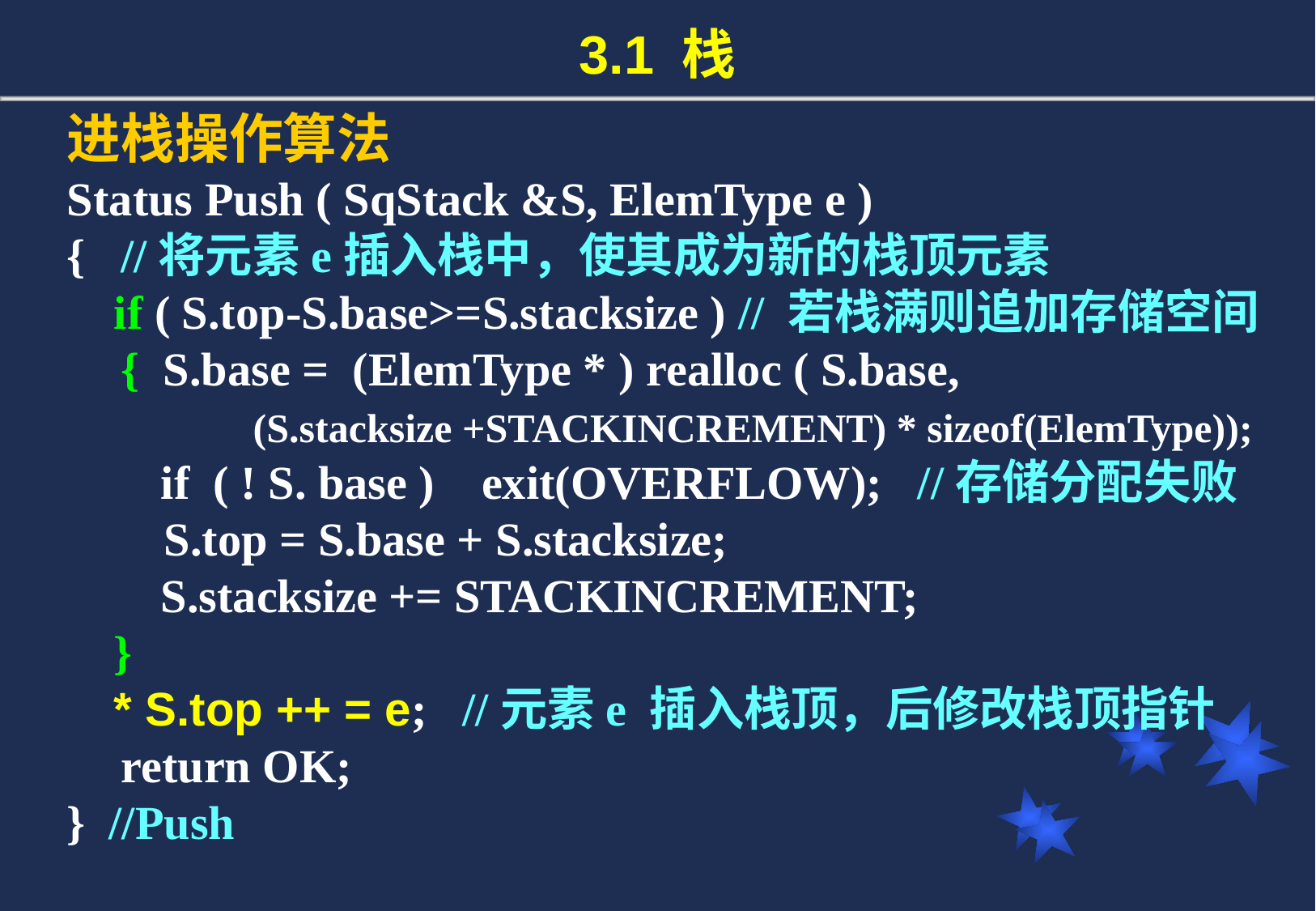

# 3.1 栈
进栈操作算法
Status Push ( SqStack &S, ElemType e )
{   //将元素e插入栈中，使其成为新的栈顶元素
    if ( S.top-S.base>=S.stacksize ) // 若栈满则追加存储空间
    {  S.base =  (ElemType * ) realloc ( S.base,
(S.stacksize +STACKINCREMENT) * sizeof(ElemType));
        if  ( ! S. base )    exit(OVERFLOW);   //存储分配失败
        S.top = S.base + S.stacksize;
        S.stacksize += STACKINCREMENT;
    }
    * S.top ++ = e;   //元素e 插入栈顶，后修改栈顶指针
    return OK;
}  //Push